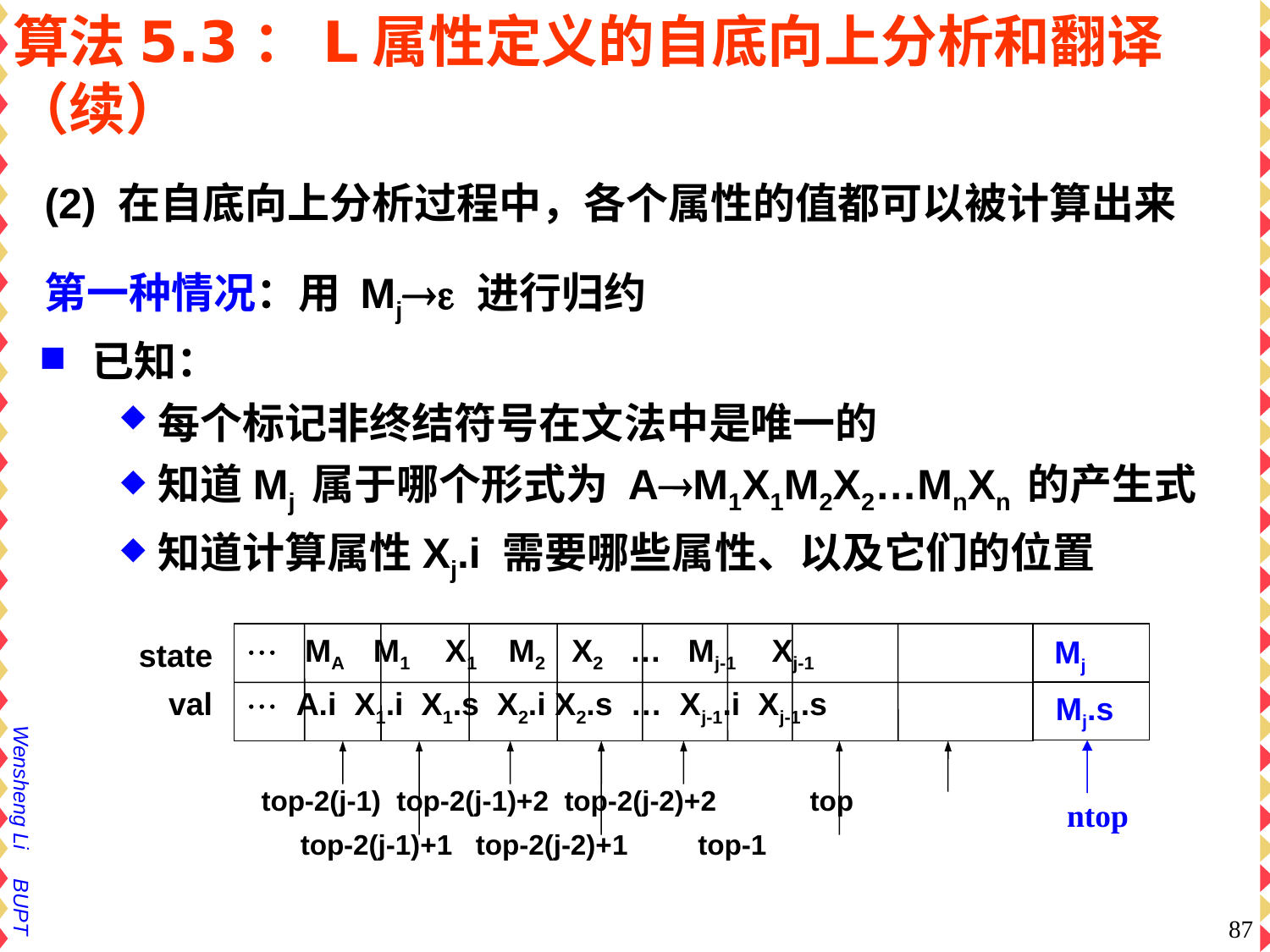

# 算法5.3：L属性定义的自底向上分析和翻译（续）
(2) 在自底向上分析过程中，各个属性的值都可以被计算出来

第一种情况：用 Mj→ε 进行归约
已知：
每个标记非终结符号在文法中是唯一的
知道Mj 属于哪个形式为 A→M1X1M2X2…MnXn 的产生式
知道计算属性Xj.i 需要哪些属性、以及它们的位置
…   MA     M1    X1    M2   X2   …   Mj-1    Xj-1
…  A.i  X1.i  X1.s  X2.i X2.s  …  Xj-1.i  Xj-1.s

state
val

top-2(j-1)  top-2(j-1)+2  top-2(j-2)+2            top
     top-2(j-1)+1   top-2(j-2)+1         top-1

 Mj
 Mj.s

ntop
87